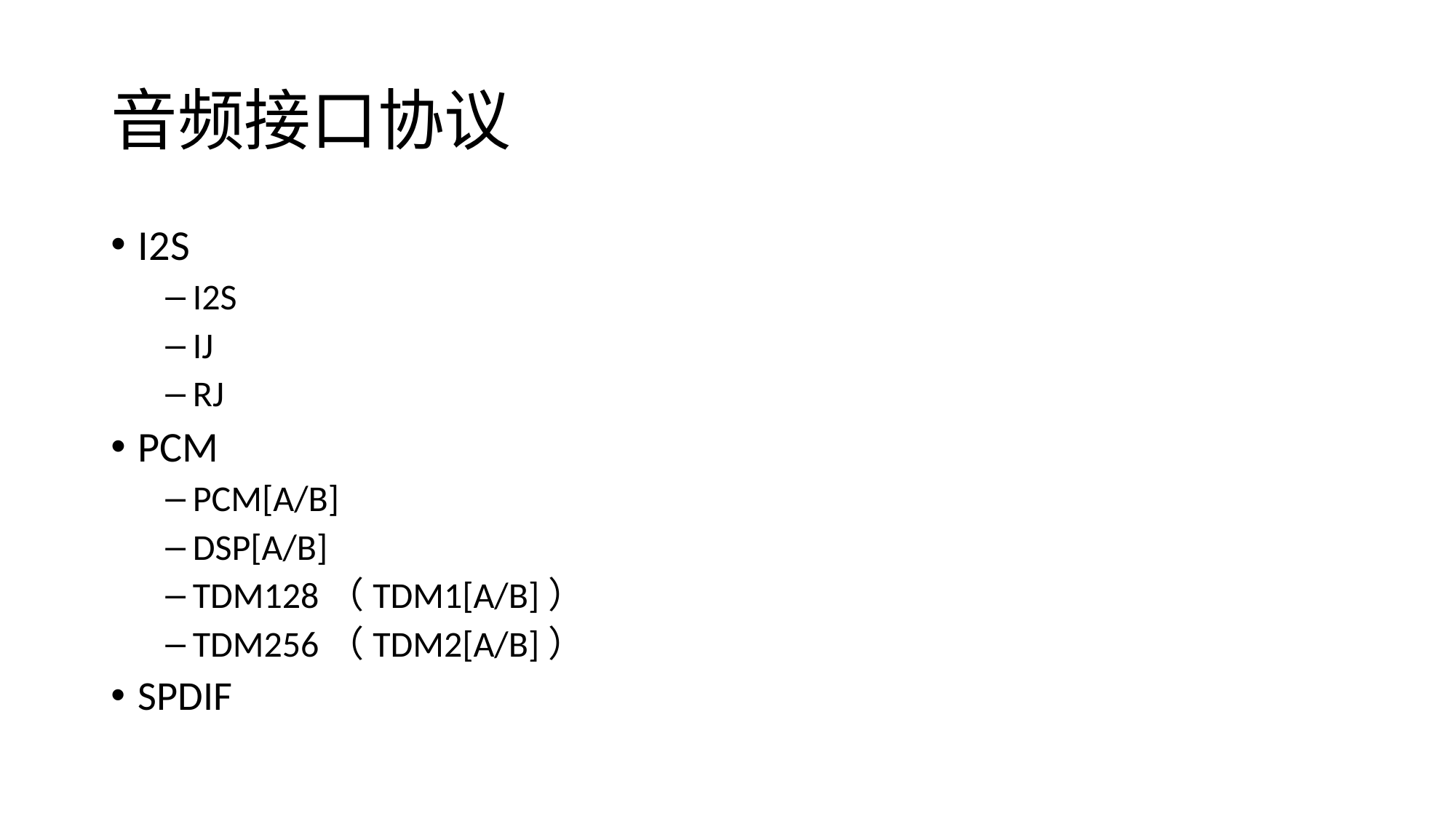

# 音频接口协议
I2S
I2S
IJ
RJ
PCM
PCM[A/B]
DSP[A/B]
TDM128（TDM1[A/B]）
TDM256（TDM2[A/B]）
SPDIF